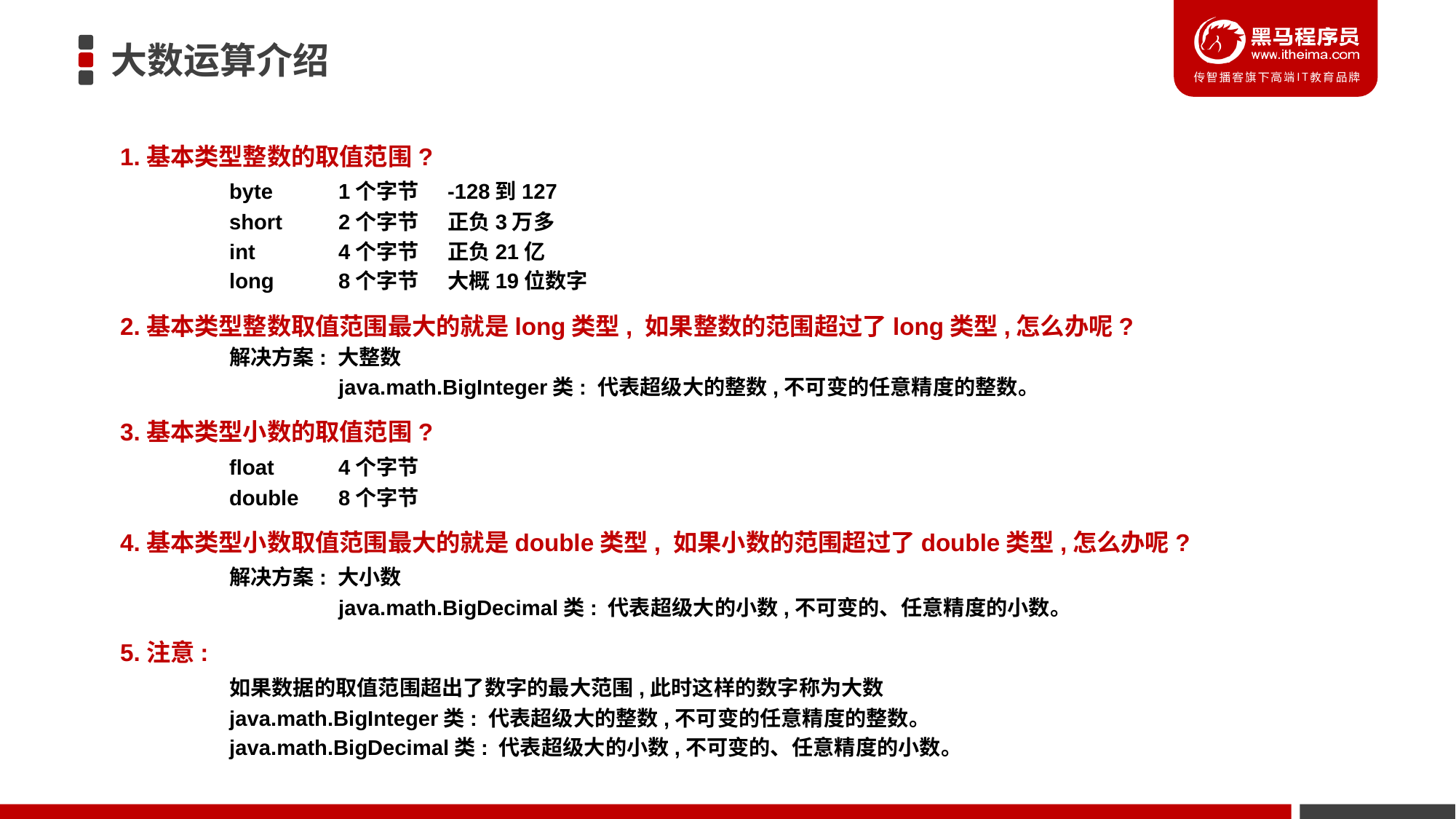

# 大数运算介绍
1.基本类型整数的取值范围?
	byte	1个字节	-128到127
	short	2个字节	正负3万多
        	int	4个字节	正负21亿
        	long	8个字节	大概19位数字

2.基本类型整数取值范围最大的就是long类型, 如果整数的范围超过了long类型,怎么办呢?
        	解决方案: 大整数
            		java.math.BigInteger类: 代表超级大的整数,不可变的任意精度的整数。

3.基本类型小数的取值范围?
        	float	4个字节
       	double	8个字节

4.基本类型小数取值范围最大的就是double类型, 如果小数的范围超过了double类型,怎么办呢?
        	解决方案: 大小数
            		java.math.BigDecimal类: 代表超级大的小数,不可变的、任意精度的小数。

5.注意:
        	如果数据的取值范围超出了数字的最大范围,此时这样的数字称为大数
        	java.math.BigInteger类: 代表超级大的整数,不可变的任意精度的整数。
        	java.math.BigDecimal类: 代表超级大的小数,不可变的、任意精度的小数。